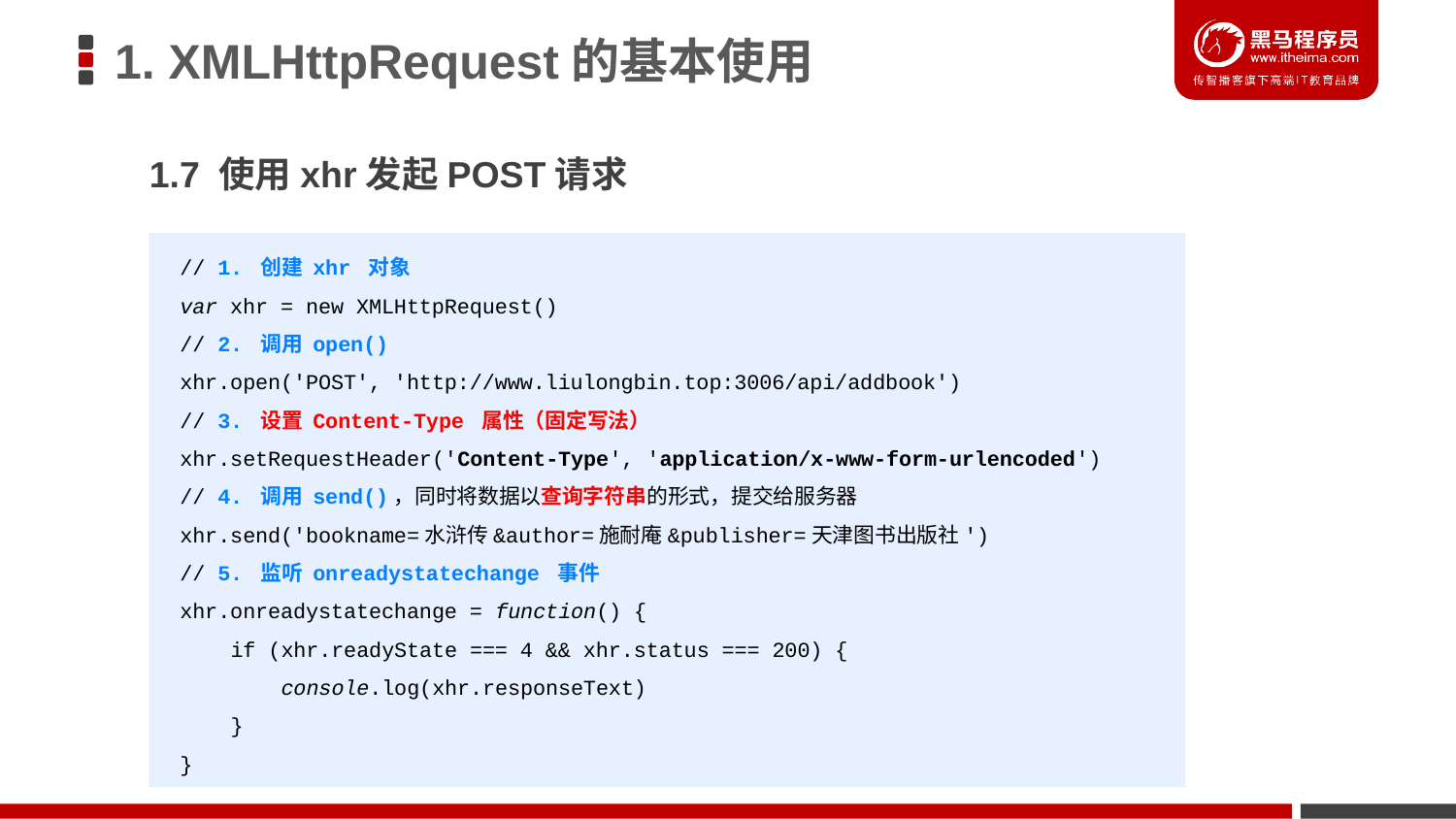

# 1. XMLHttpRequest的基本使用
1.7 使用xhr发起POST请求

// 1. 创建 xhr 对象
var xhr = new XMLHttpRequest()
// 2. 调用 open()
xhr.open('POST', 'http://www.liulongbin.top:3006/api/addbook')
// 3. 设置 Content-Type 属性（固定写法）
xhr.setRequestHeader('Content-Type', 'application/x-www-form-urlencoded')
// 4. 调用 send()，同时将数据以查询字符串的形式，提交给服务器
xhr.send('bookname=水浒传&author=施耐庵&publisher=天津图书出版社')
// 5. 监听 onreadystatechange 事件
xhr.onreadystatechange = function() {
    if (xhr.readyState === 4 && xhr.status === 200) {
        console.log(xhr.responseText)
    }
}